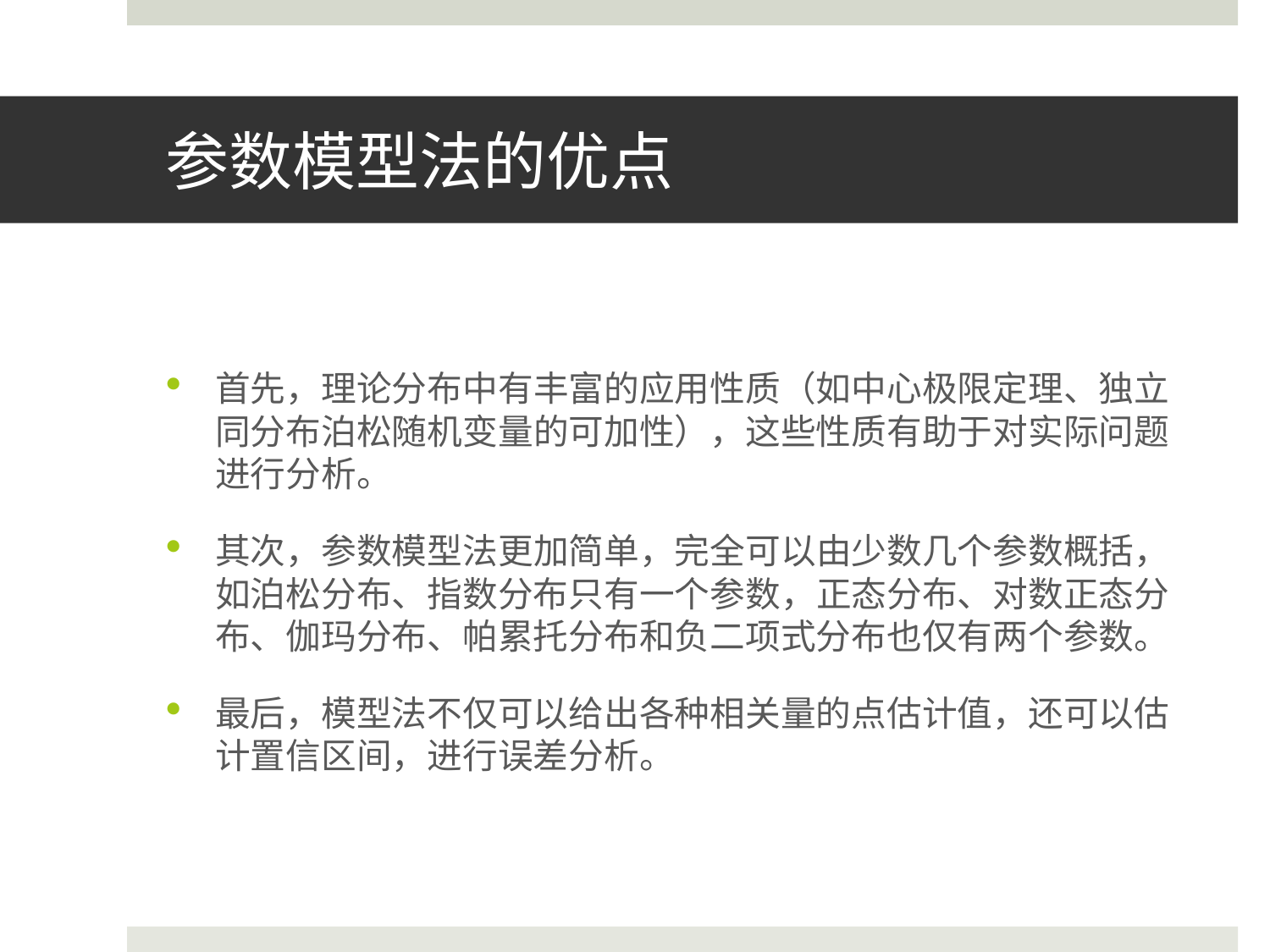

# 参数模型法的优点
首先，理论分布中有丰富的应用性质（如中心极限定理、独立同分布泊松随机变量的可加性），这些性质有助于对实际问题进行分析。
其次，参数模型法更加简单，完全可以由少数几个参数概括，如泊松分布、指数分布只有一个参数，正态分布、对数正态分布、伽玛分布、帕累托分布和负二项式分布也仅有两个参数。
最后，模型法不仅可以给出各种相关量的点估计值，还可以估计置信区间，进行误差分析。